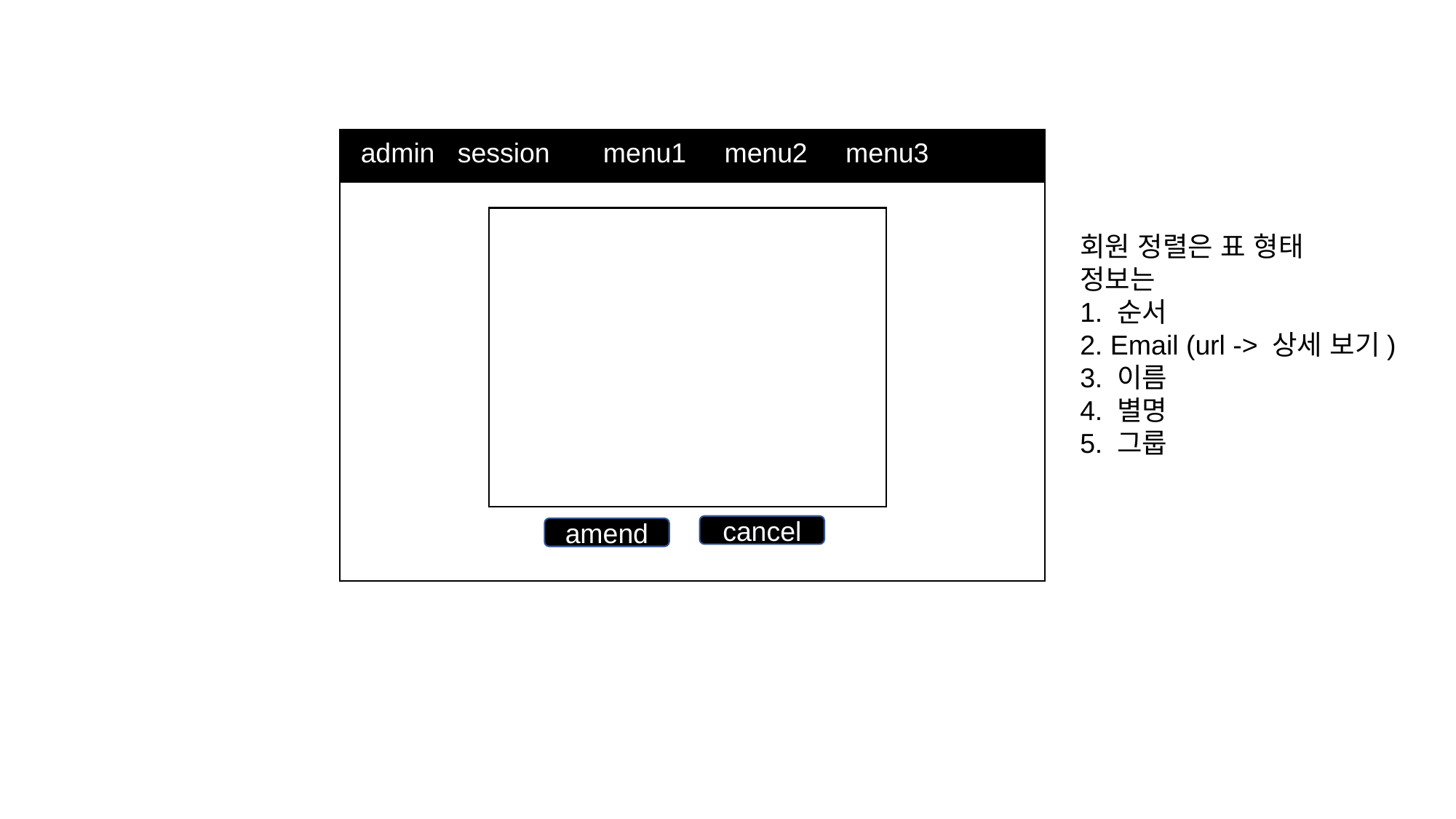

admin   session       menu1     menu2     menu3

회원 정렬은 표 형태
정보는
1. 순서
2. Email (url -> 상세 보기)
3. 이름
4. 별명
5. 그룹

cancel
amend